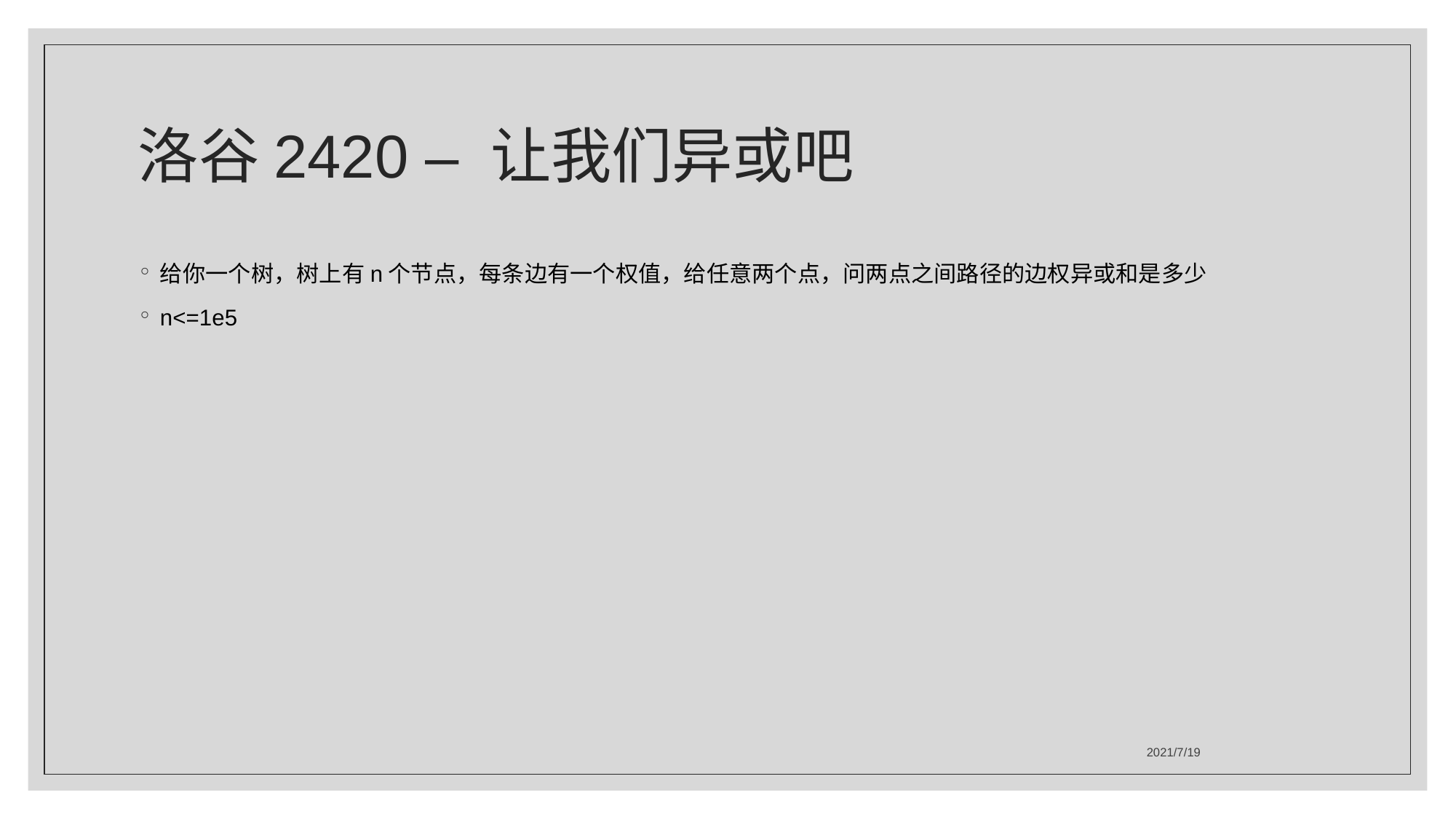

# 洛谷2420 – 让我们异或吧
给你一个树，树上有n个节点，每条边有一个权值，给任意两个点，问两点之间路径的边权异或和是多少
n<=1e5
2021/7/19